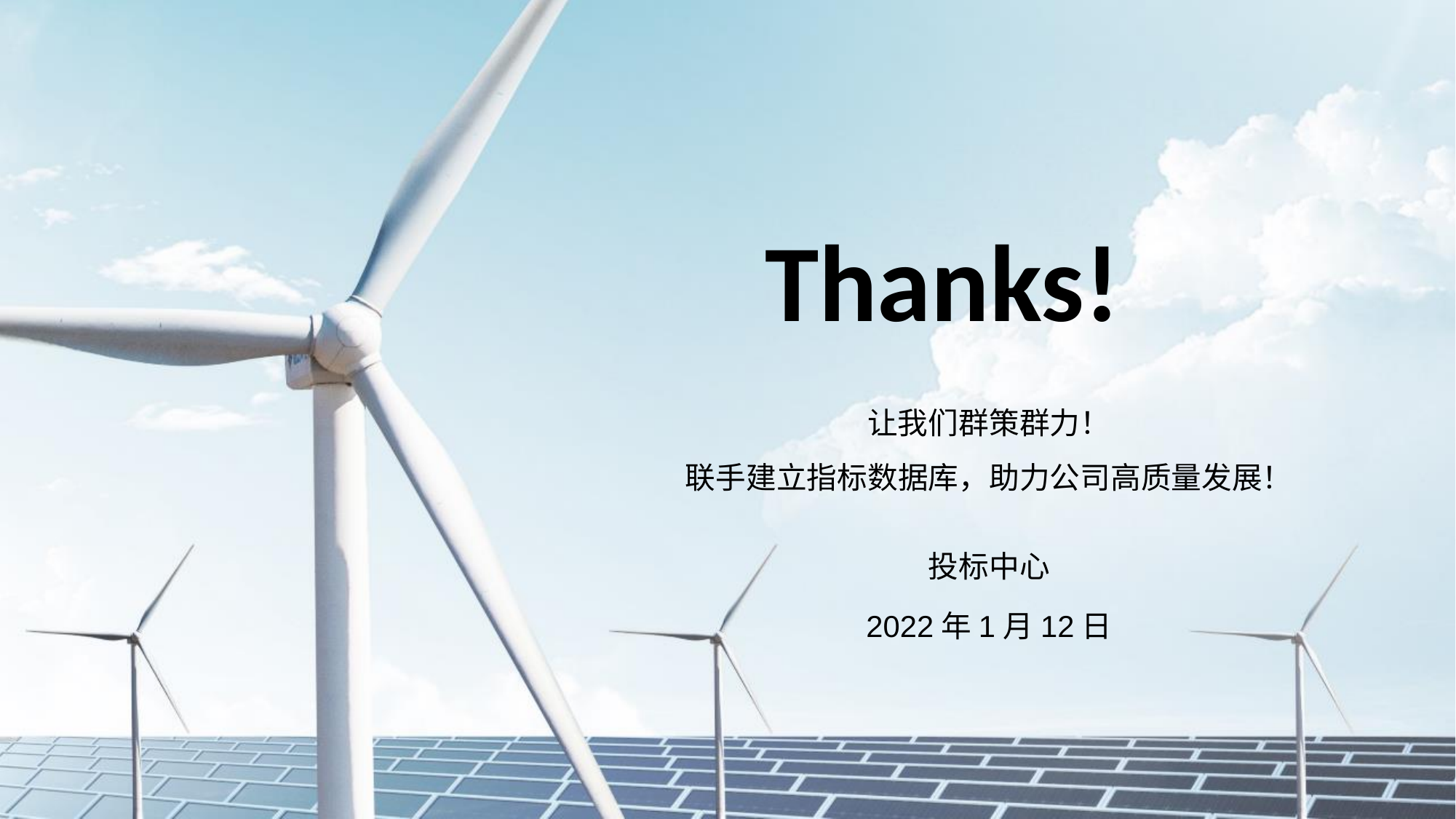

Thanks!
让我们群策群力！
联手建立指标数据库，助力公司高质量发展！
投标中心
2022年1月12日